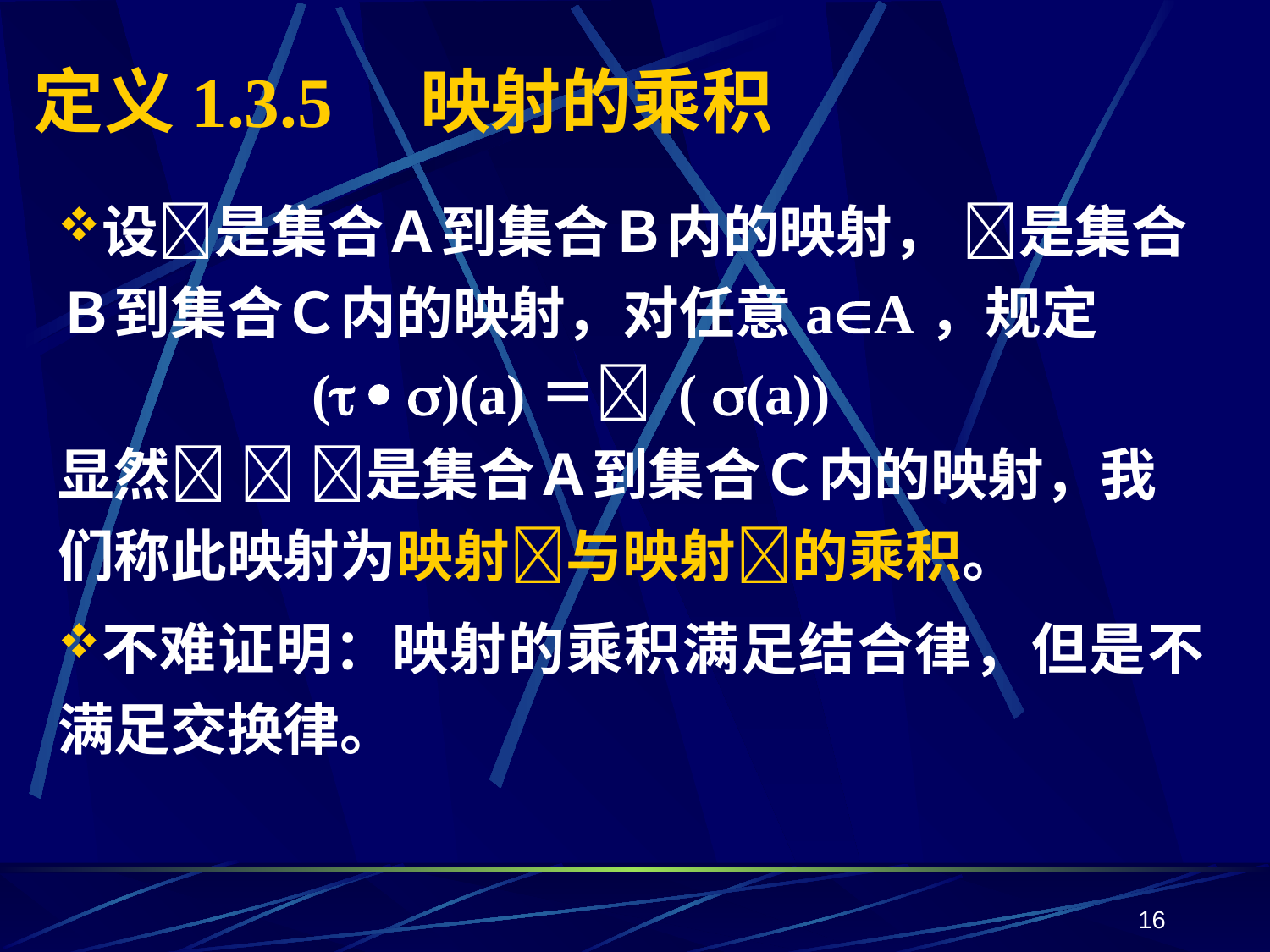

# 定义1.3.5　映射的乘积
设σ是集合Ａ到集合Ｂ内的映射， τ是集合Ｂ到集合Ｃ内的映射，对任意a∈A，规定
		(τ • σ)(a)＝τ ( σ(a))
显然τ • σ是集合Ａ到集合Ｃ内的映射，我们称此映射为映射τ与映射σ的乘积。
不难证明：映射的乘积满足结合律，但是不满足交换律。
16